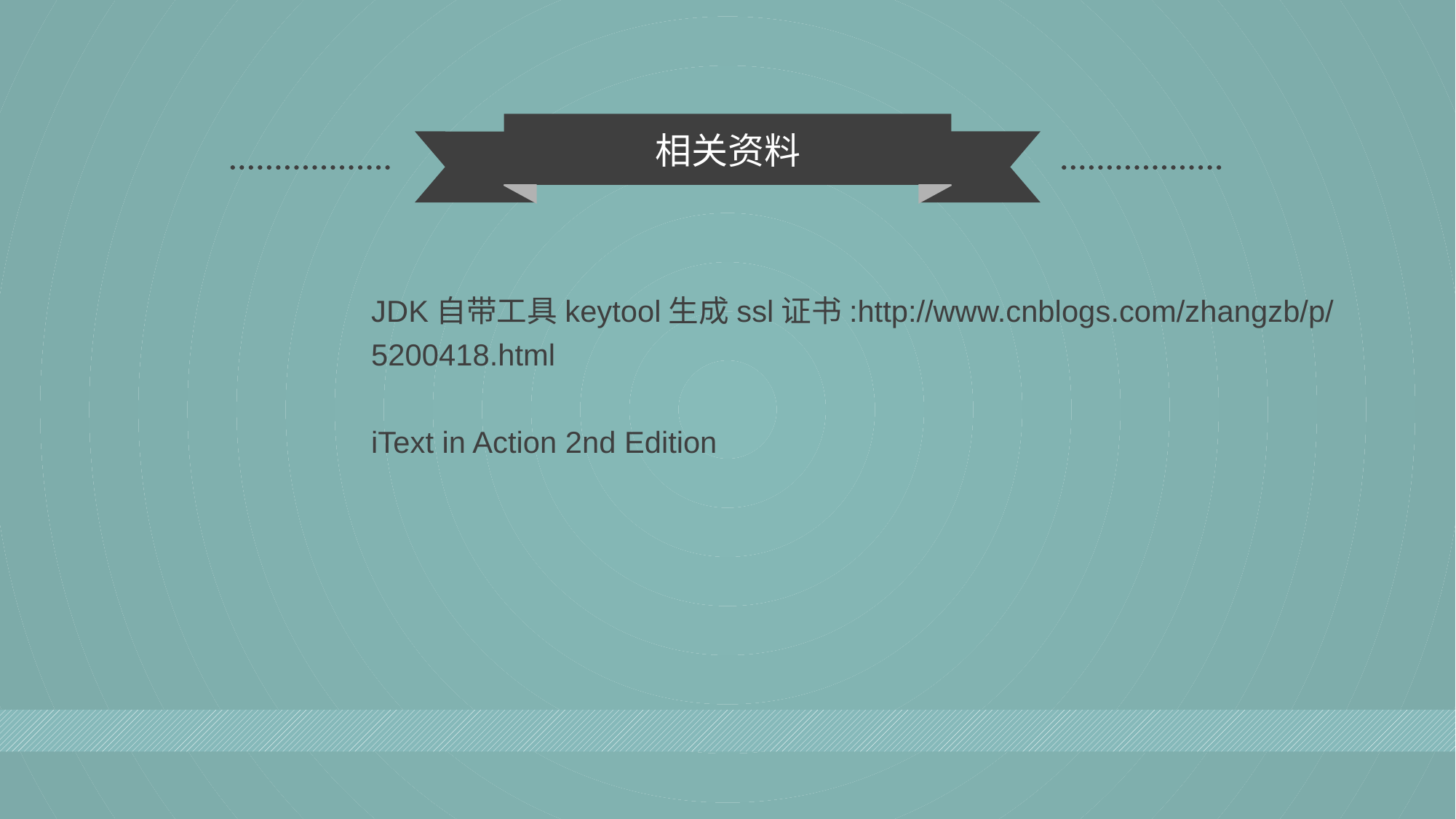

相关资料

JDK自带工具keytool生成ssl证书:http://www.cnblogs.com/zhangzb/p/5200418.html

iText in Action 2nd Edition